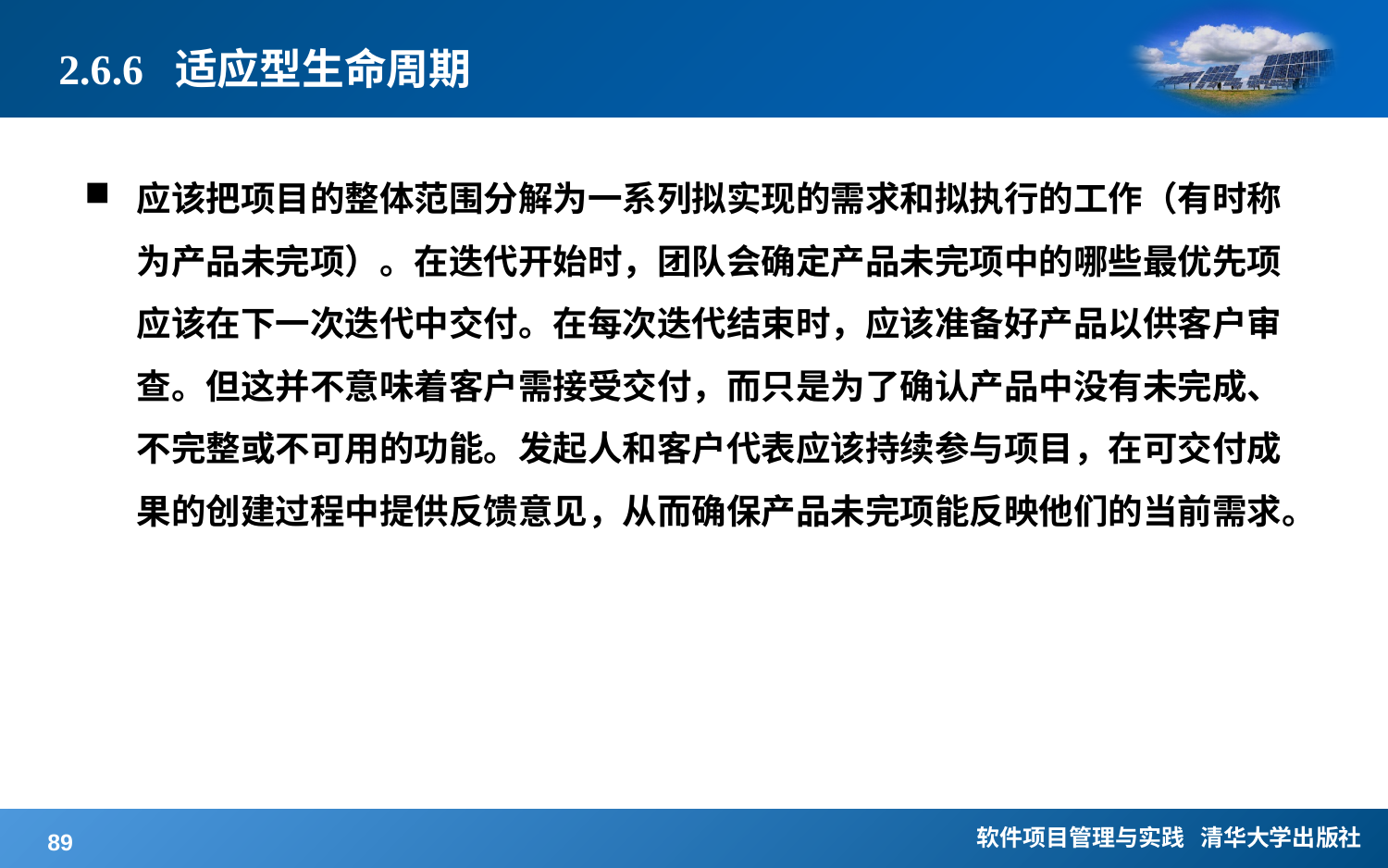

# 2.6.6  适应型生命周期
应该把项目的整体范围分解为一系列拟实现的需求和拟执行的工作（有时称为产品未完项）。在迭代开始时，团队会确定产品未完项中的哪些最优先项应该在下一次迭代中交付。在每次迭代结束时，应该准备好产品以供客户审查。但这并不意味着客户需接受交付，而只是为了确认产品中没有未完成、不完整或不可用的功能。发起人和客户代表应该持续参与项目，在可交付成果的创建过程中提供反馈意见，从而确保产品未完项能反映他们的当前需求。